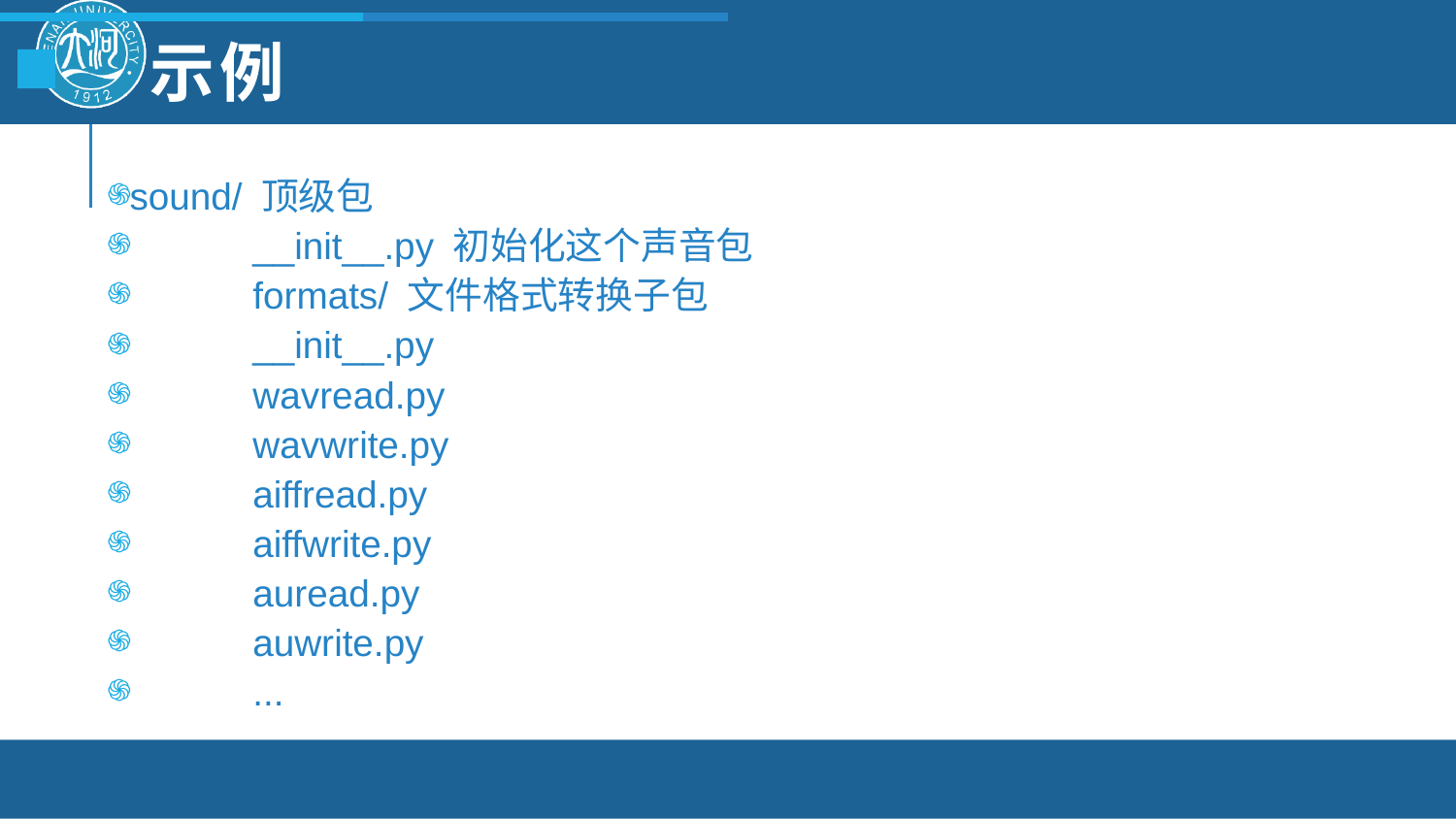

示例
sound/ 顶级包
	__init__.py 初始化这个声音包
	formats/ 文件格式转换子包
		__init__.py
     		wavread.py
 		wavwrite.py
 		aiffread.py
 		aiffwrite.py
 		auread.py
 		auwrite.py
 		...

52